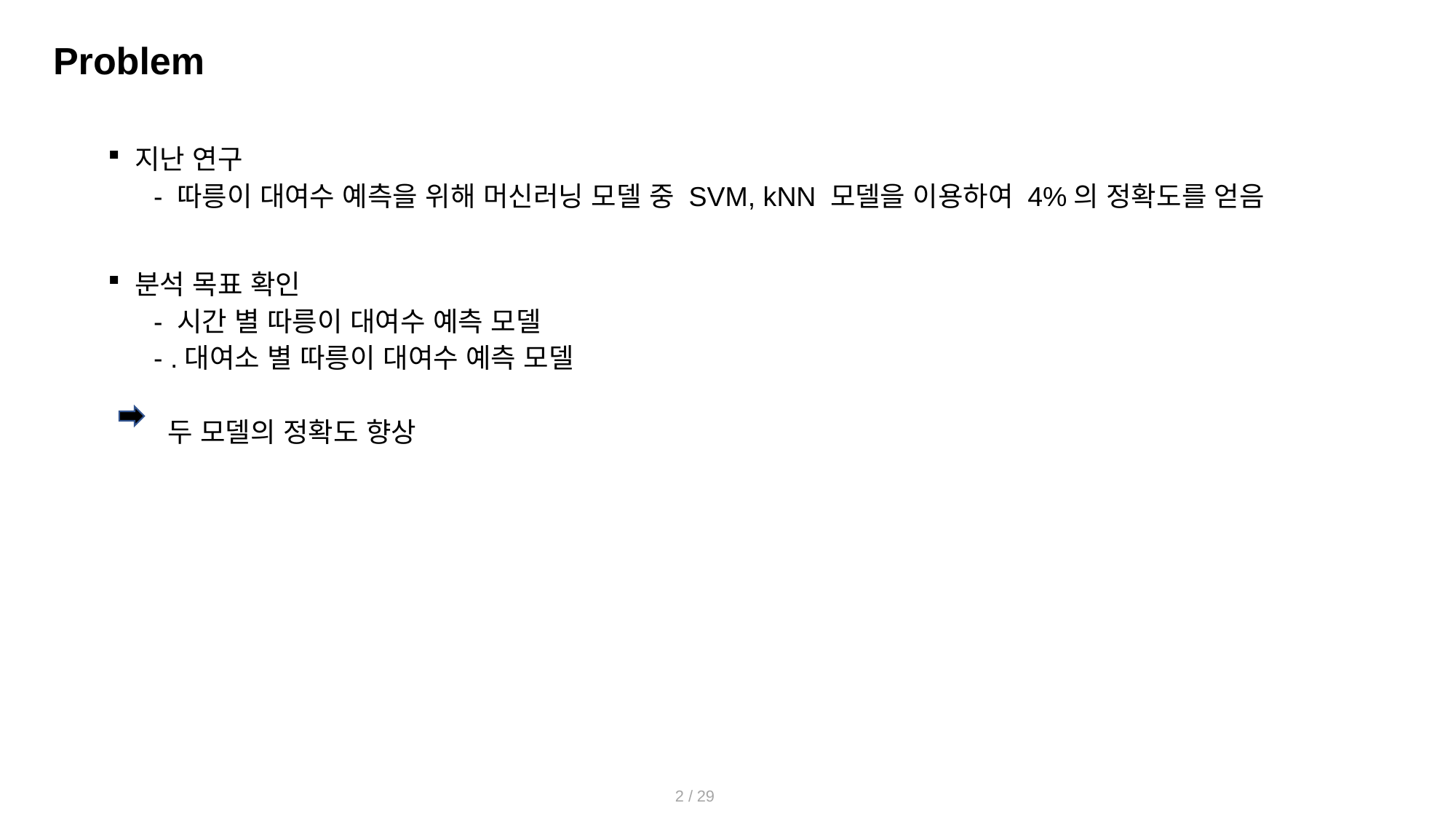

# Problem

지난 연구
      - 따릉이 대여수 예측을 위해 머신러닝 모델 중 SVM, kNN 모델을 이용하여 4%의 정확도를 얻음

분석 목표 확인
      - 시간 별 따릉이 대여수 예측 모델
      - .대여소 별 따릉이 대여수 예측 모델

       두 모델의 정확도 향상